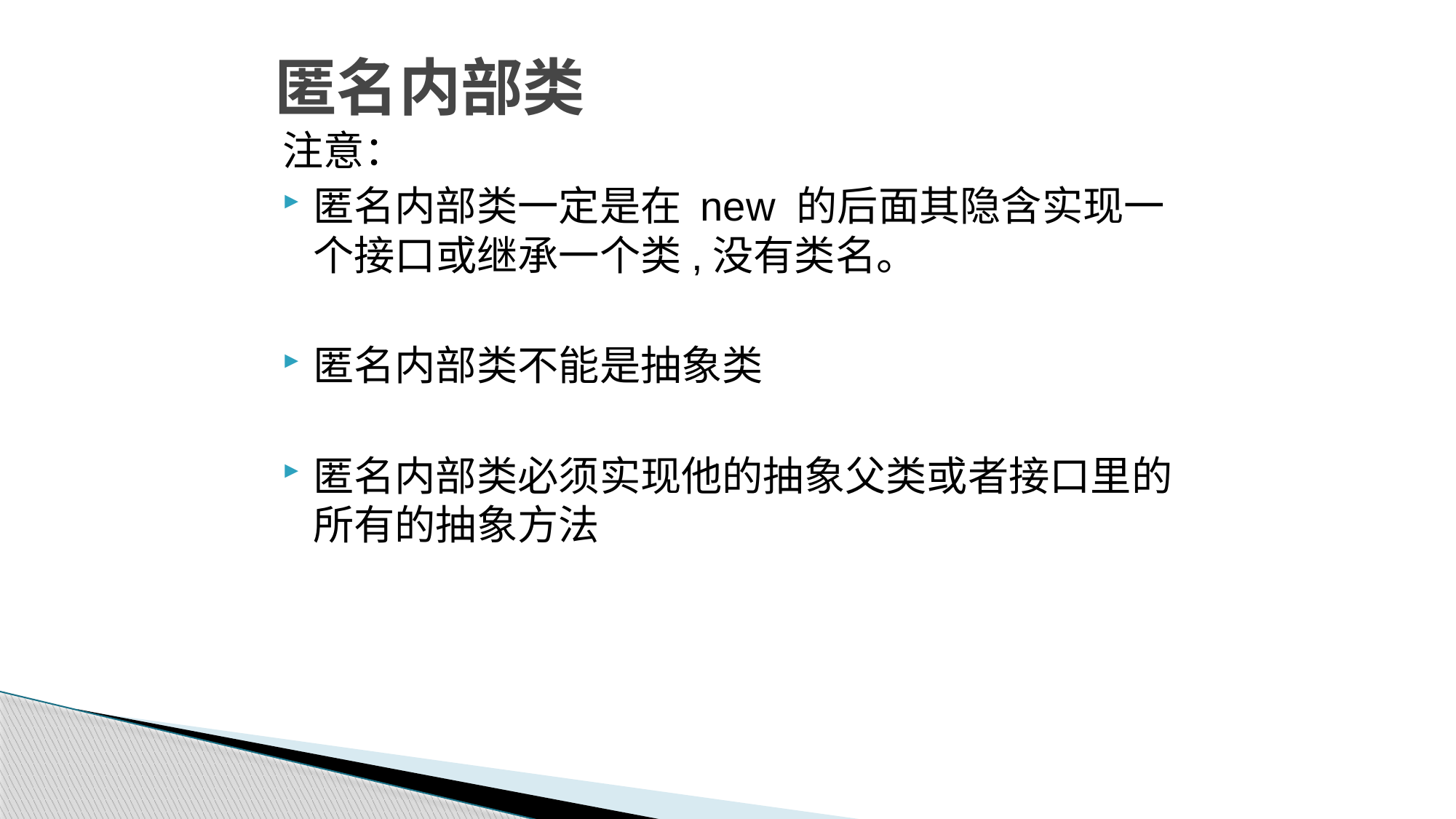

# 匿名内部类
注意：
匿名内部类一定是在 new 的后面其隐含实现一个接口或继承一个类,没有类名。

匿名内部类不能是抽象类

匿名内部类必须实现他的抽象父类或者接口里的所有的抽象方法